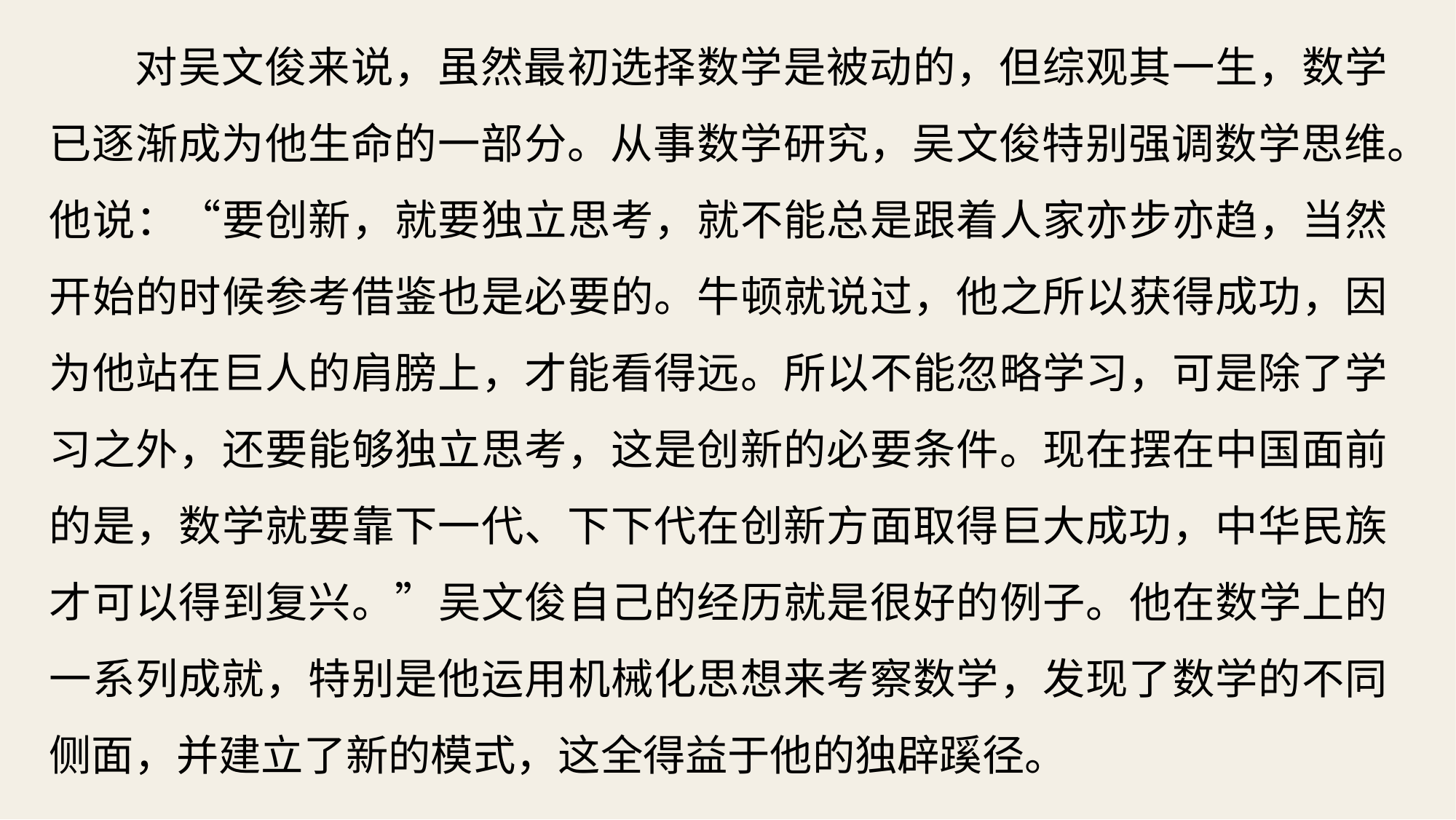

对吴文俊来说，虽然最初选择数学是被动的，但综观其一生，数学已逐渐成为他生命的一部分。从事数学研究，吴文俊特别强调数学思维。他说：“要创新，就要独立思考，就不能总是跟着人家亦步亦趋，当然开始的时候参考借鉴也是必要的。牛顿就说过，他之所以获得成功，因为他站在巨人的肩膀上，才能看得远。所以不能忽略学习，可是除了学习之外，还要能够独立思考，这是创新的必要条件。现在摆在中国面前的是，数学就要靠下一代、下下代在创新方面取得巨大成功，中华民族才可以得到复兴。”吴文俊自己的经历就是很好的例子。他在数学上的一系列成就，特别是他运用机械化思想来考察数学，发现了数学的不同侧面，并建立了新的模式，这全得益于他的独辟蹊径。